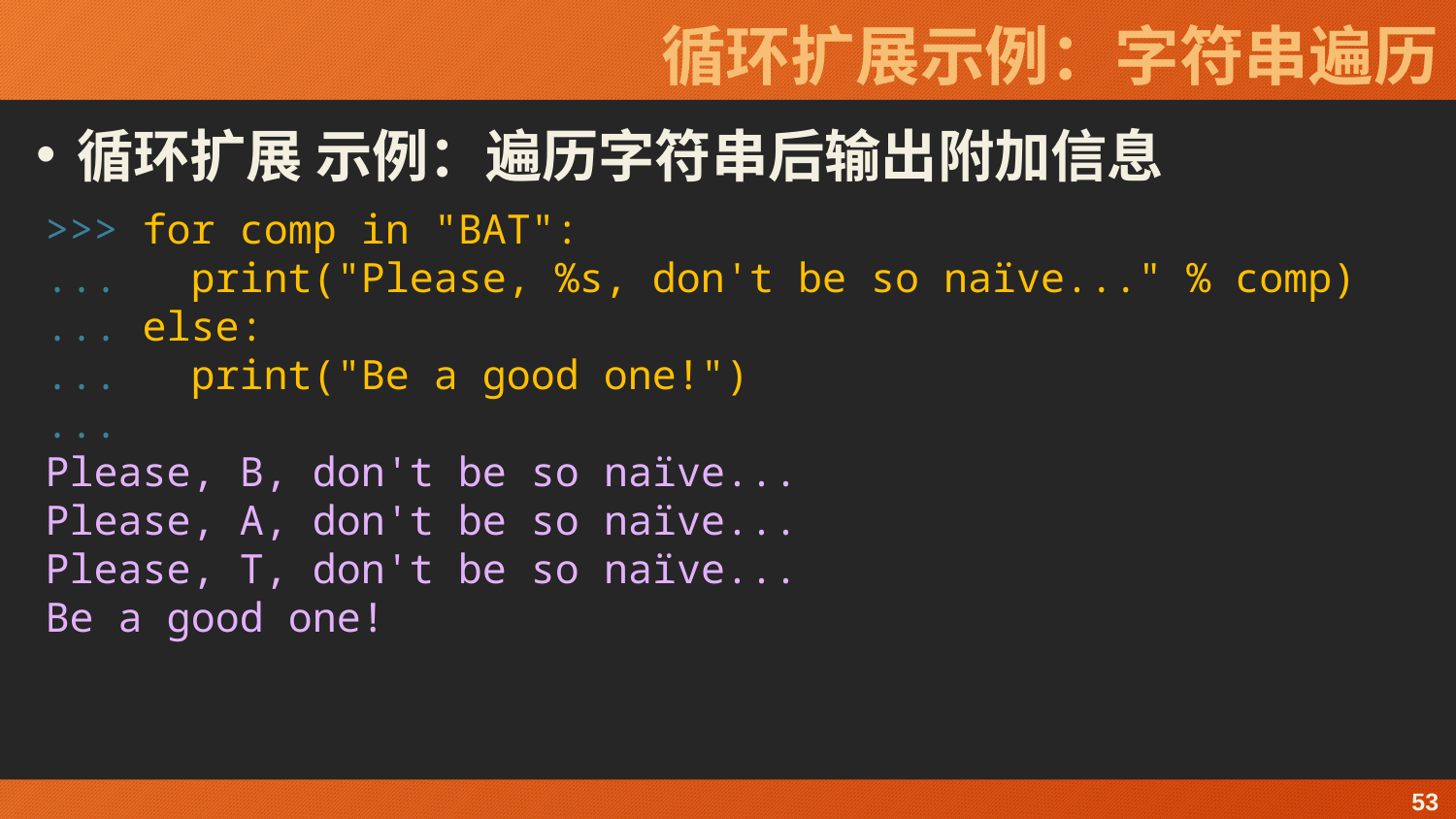

# 循环扩展示例：字符串遍历
循环扩展 示例：遍历字符串后输出附加信息
>>> for comp in "BAT":
...   print("Please, %s, don't be so naïve..." % comp)
... else:
...   print("Be a good one!")
...
Please, B, don't be so naïve...
Please, A, don't be so naïve...
Please, T, don't be so naïve...
Be a good one!
53